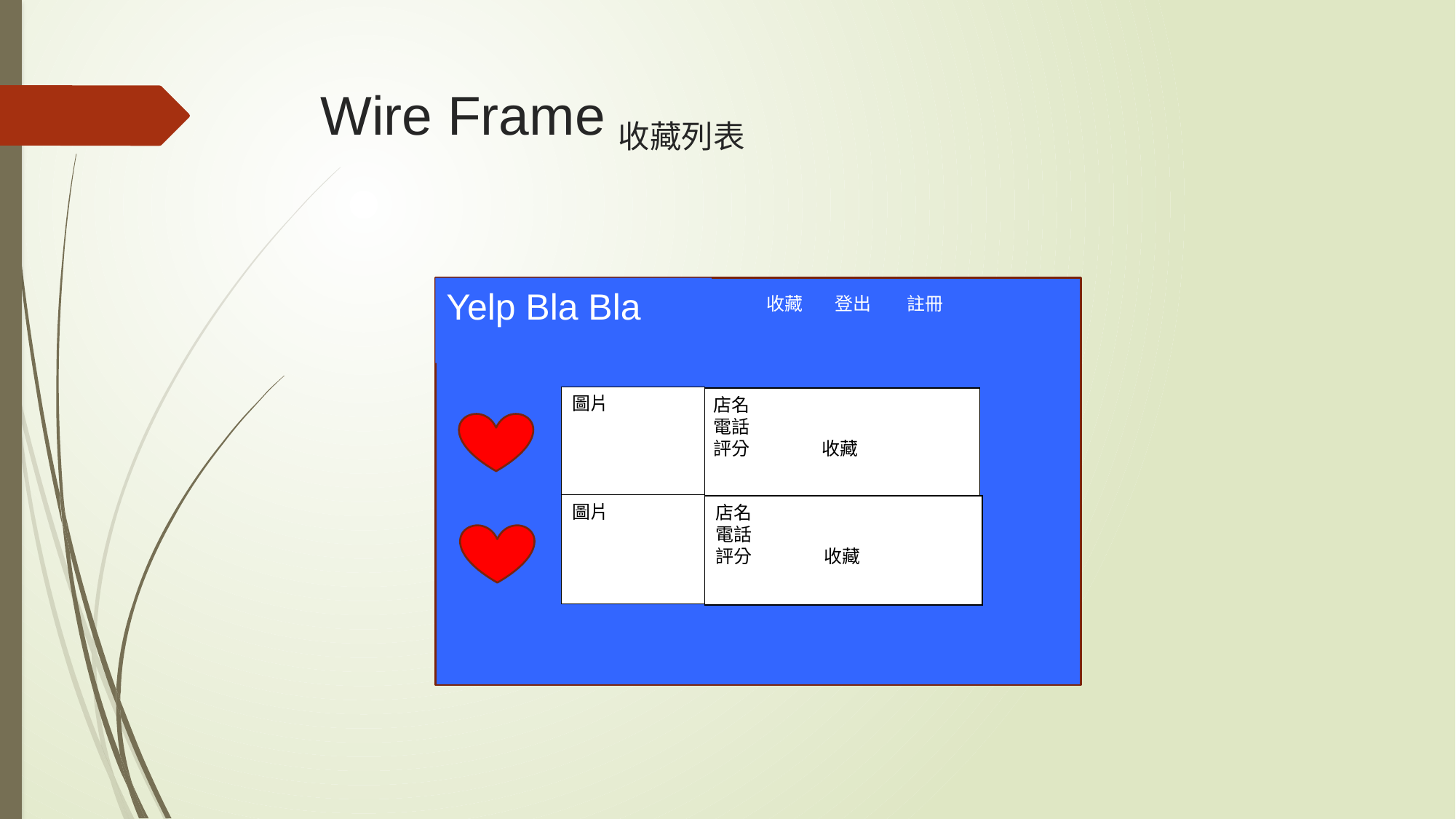

# Wire Frame收藏列表

Yelp Bla Bla
收藏        登出         註冊
圖片
店名
電話
評分                  收藏

圖片
店名
電話
評分                  收藏